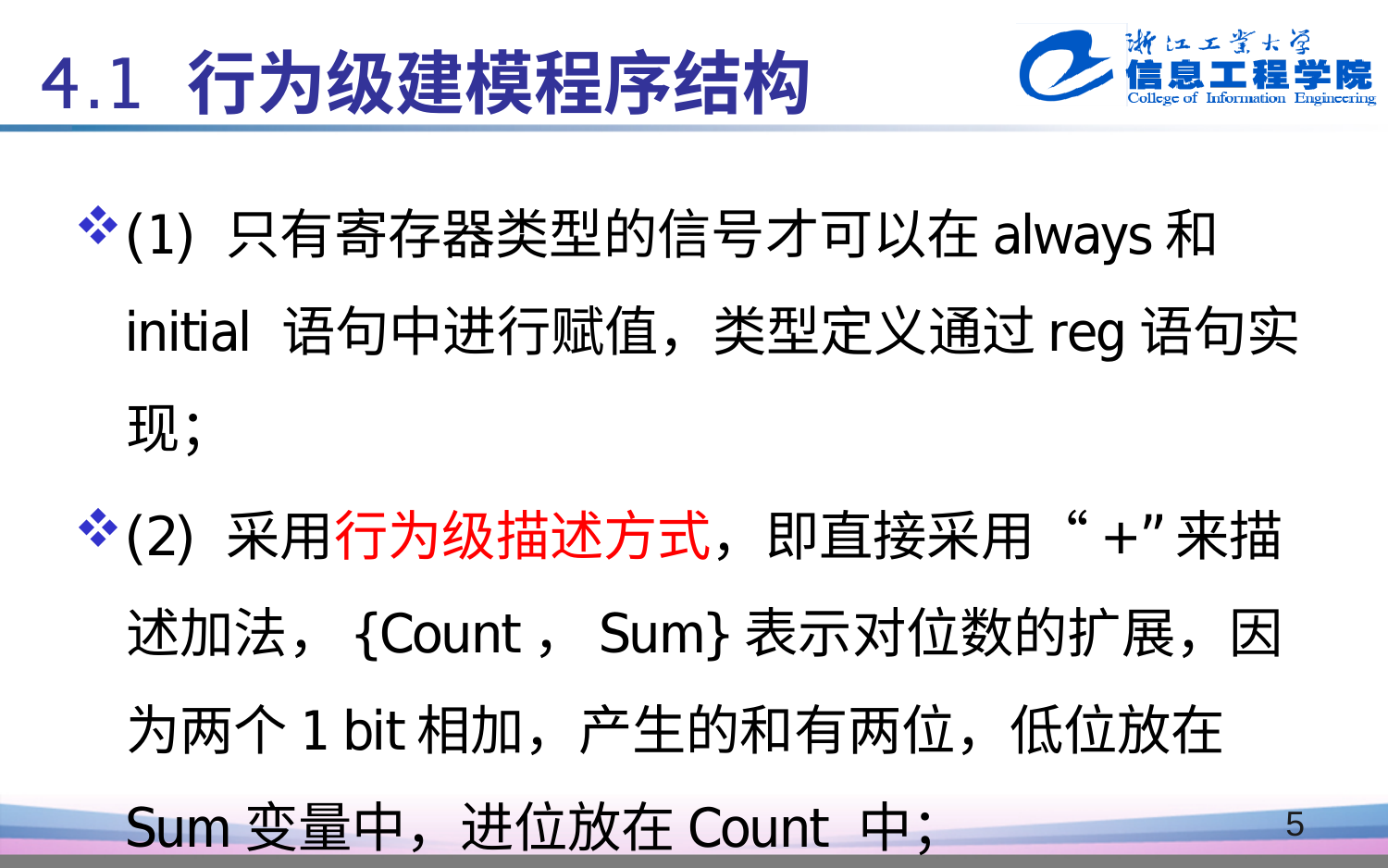

4.1 行为级建模程序结构
(1) 只有寄存器类型的信号才可以在always和initial 语句中进行赋值，类型定义通过reg语句实现；
(2) 采用行为级描述方式，即直接采用“+”来描述加法，{Count，Sum}表示对位数的扩展，因为两个1 bit相加，产生的和有两位，低位放在Sum变量中，进位放在Count 中；
5